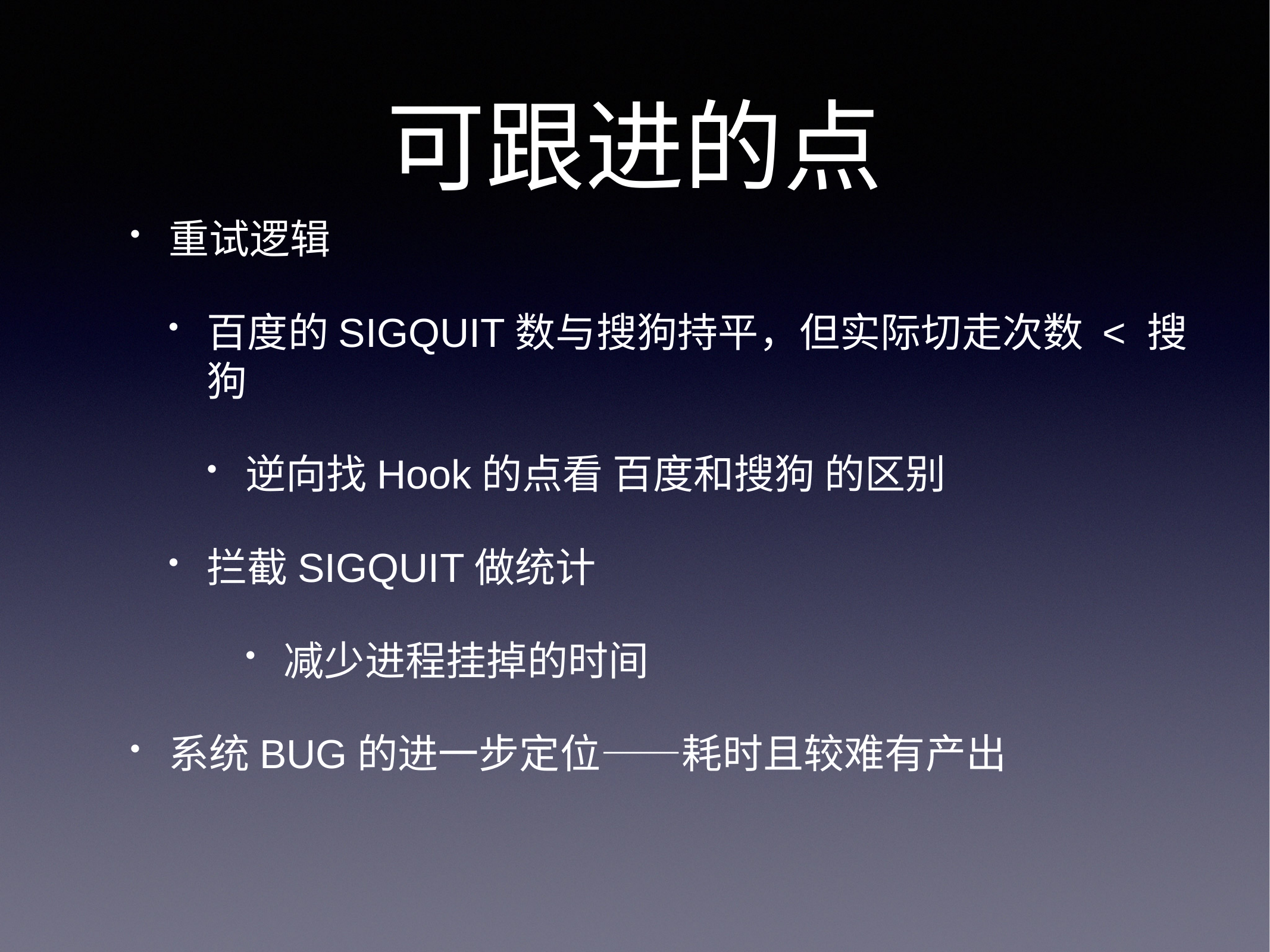

# 可跟进的点
重试逻辑
百度的SIGQUIT数与搜狗持平，但实际切走次数 < 搜狗
逆向找Hook的点看 百度和搜狗 的区别
拦截SIGQUIT做统计
减少进程挂掉的时间
系统BUG的进一步定位——耗时且较难有产出